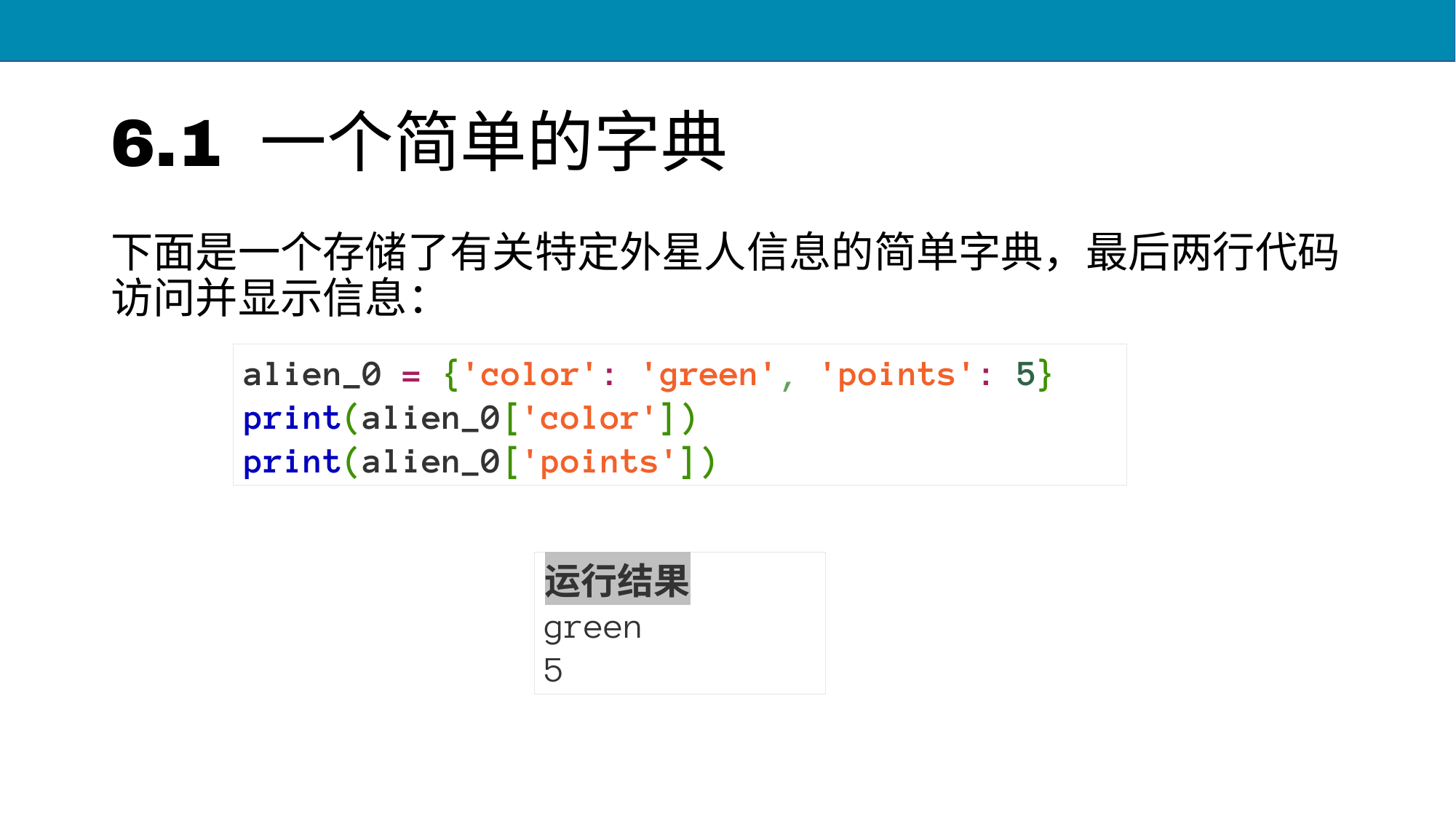

# 6.1 一个简单的字典
下面是一个存储了有关特定外星人信息的简单字典，最后两行代码访问并显示信息：
alien_0 = {'color': 'green', 'points': 5}
print(alien_0['color'])
print(alien_0['points'])
运行结果
green
5